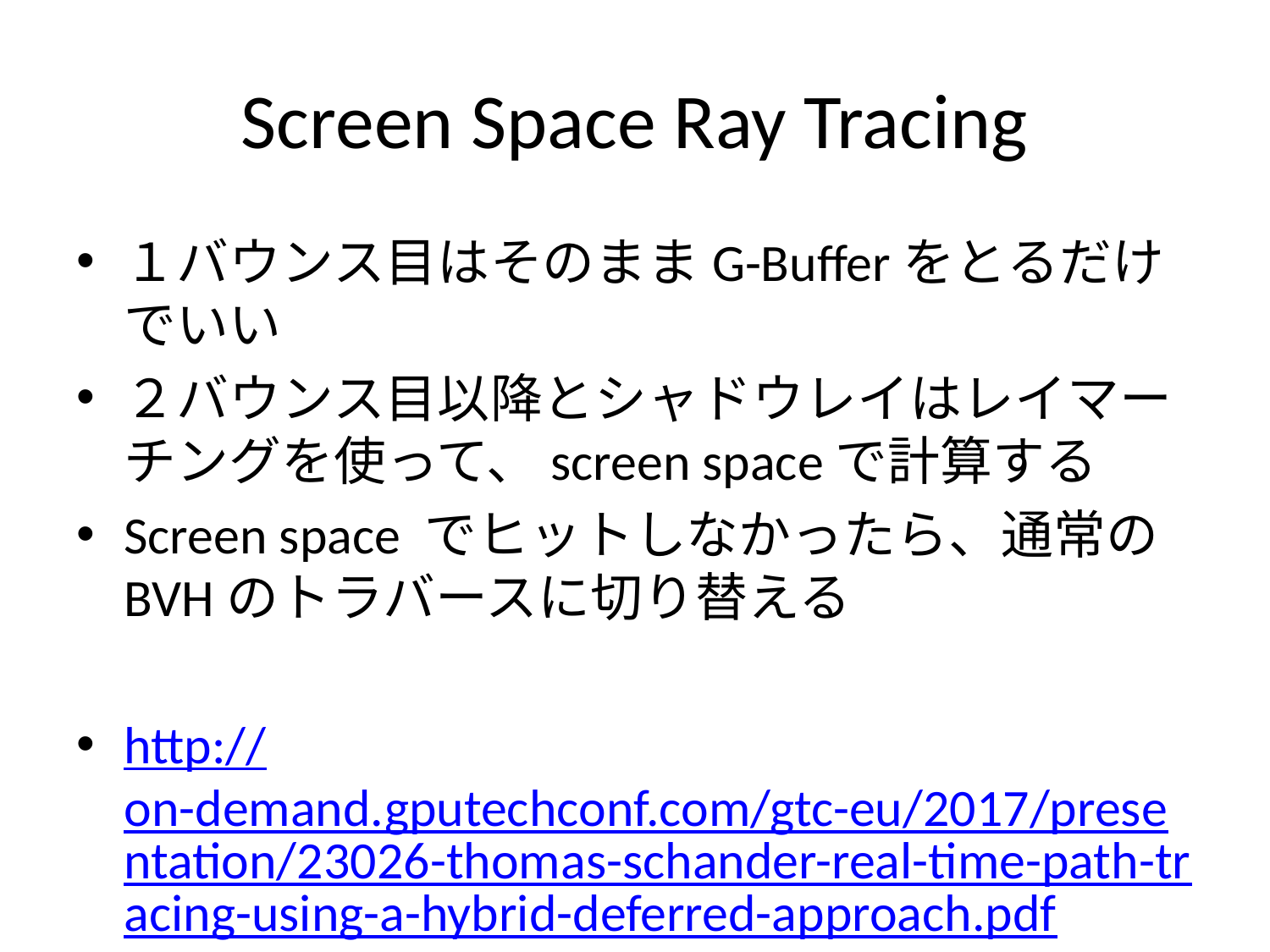

# Screen Space Ray Tracing
１バウンス目はそのままG-Bufferをとるだけでいい
２バウンス目以降とシャドウレイはレイマーチングを使って、screen spaceで計算する
Screen space でヒットしなかったら、通常のBVHのトラバースに切り替える

http://on-demand.gputechconf.com/gtc-eu/2017/presentation/23026-thomas-schander-real-time-path-tracing-using-a-hybrid-deferred-approach.pdf